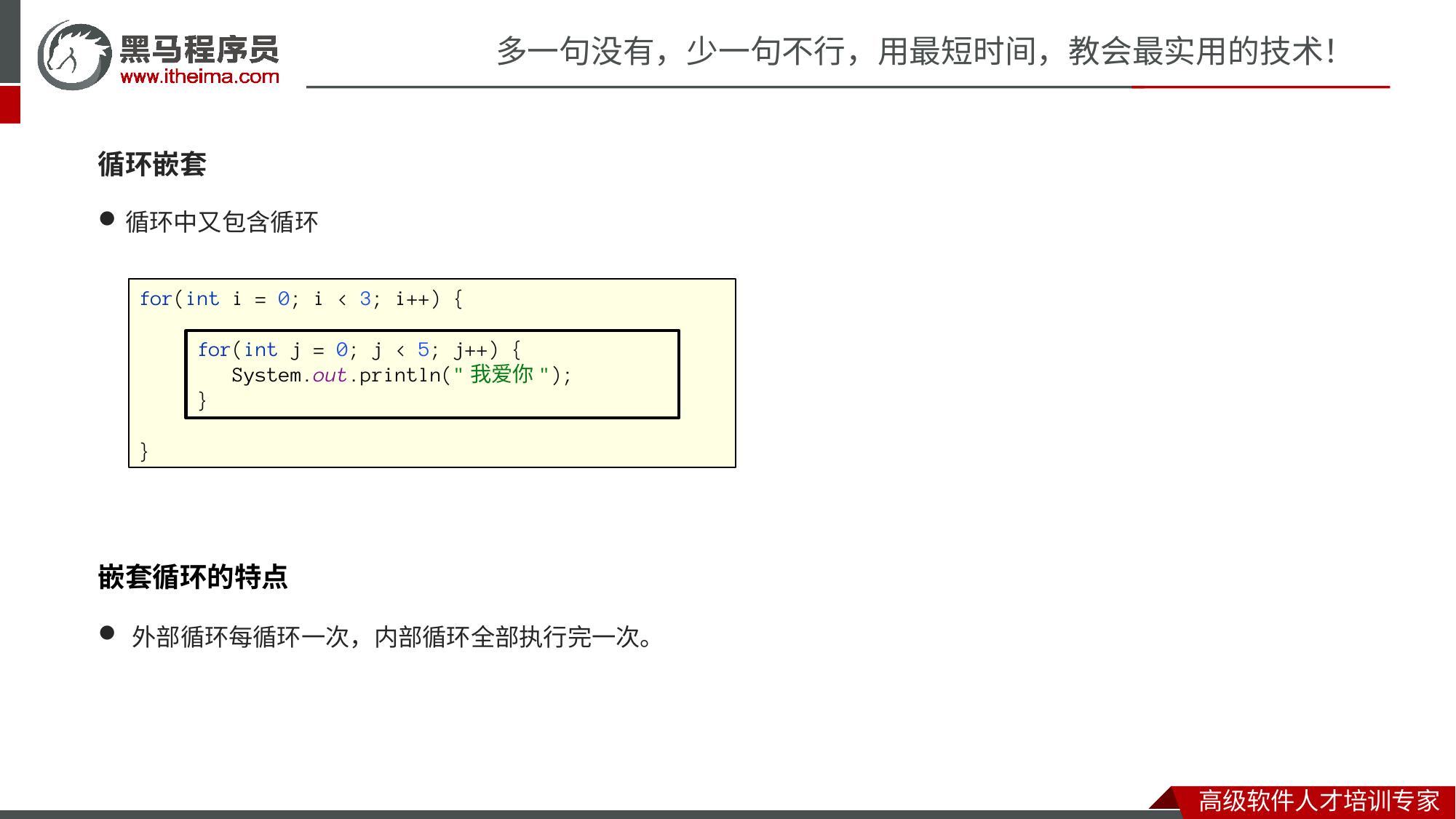

循环嵌套
循环中又包含循环
for(int i = 0; i < 3; i++) {

     for(int j = 0; j < 5; j++) {
        System.out.println("我爱你");
     }
}

嵌套循环的特点
外部循环每循环一次，内部循环全部执行完一次。